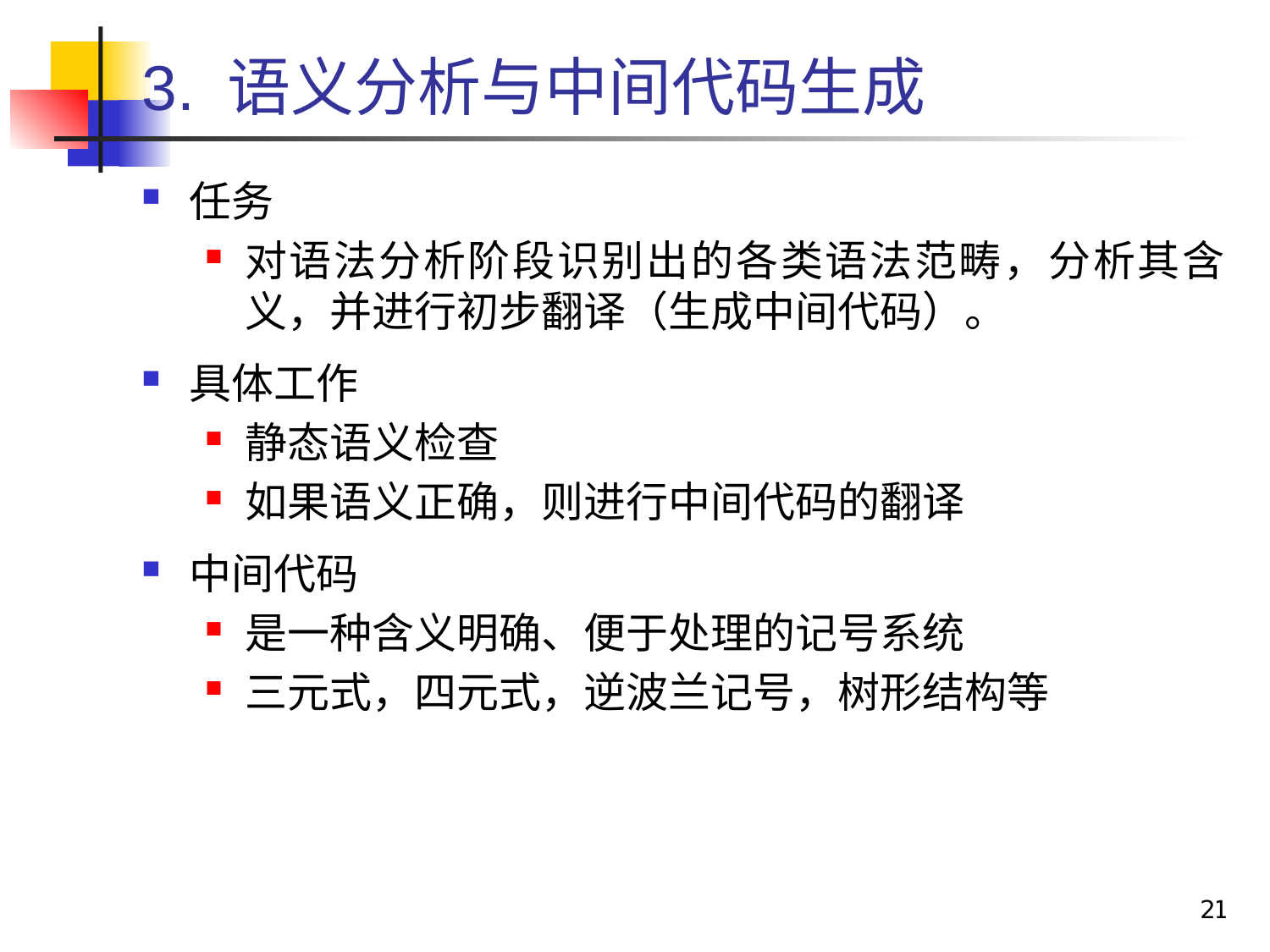

# 3. 语义分析与中间代码生成
任务
对语法分析阶段识别出的各类语法范畴，分析其含义，并进行初步翻译（生成中间代码）。
具体工作
静态语义检查
如果语义正确，则进行中间代码的翻译
中间代码
是一种含义明确、便于处理的记号系统
三元式，四元式，逆波兰记号，树形结构等

21